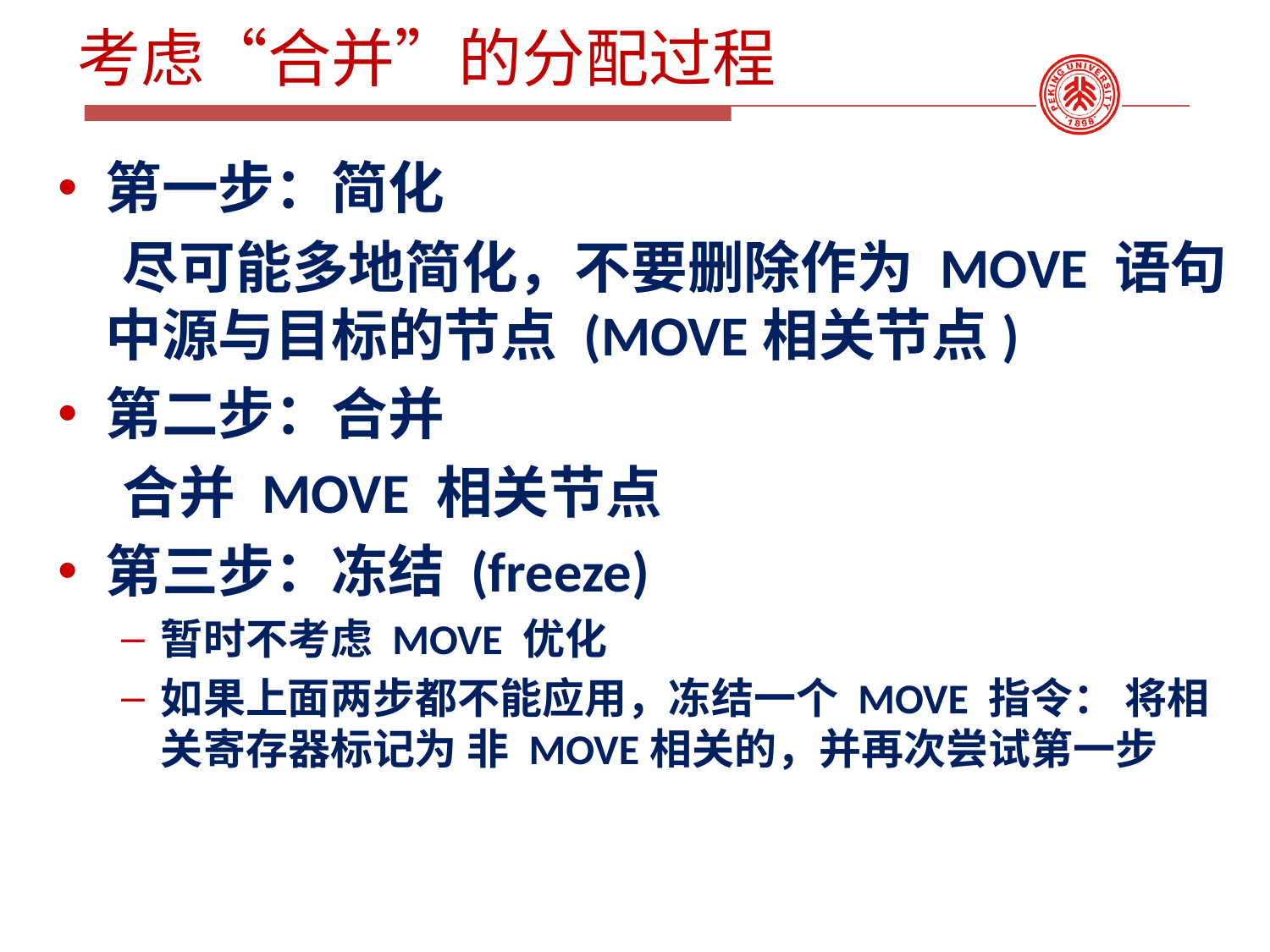

# 考虑“合并”的分配过程
第一步：简化
    尽可能多地简化，不要删除作为 MOVE 语句中源与目标的节点 (MOVE相关节点)
第二步：合并
    合并 MOVE 相关节点
第三步：冻结 (freeze)
暂时不考虑 MOVE 优化
如果上面两步都不能应用，冻结一个 MOVE 指令： 将相关寄存器标记为 非 MOVE相关的，并再次尝试第一步